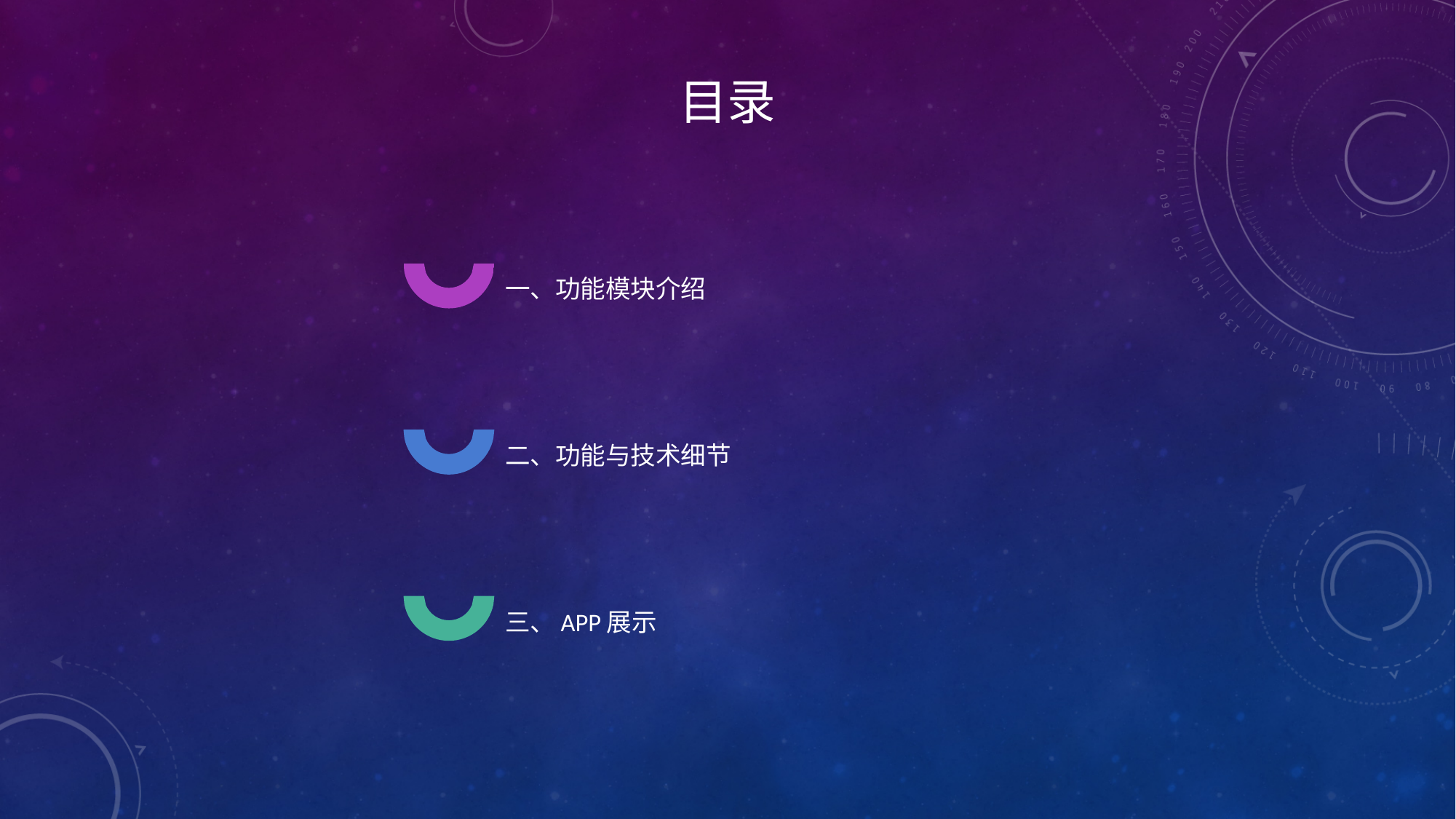

目录
一、功能模块介绍
A
二、功能与技术细节
B
三、APP展示
C